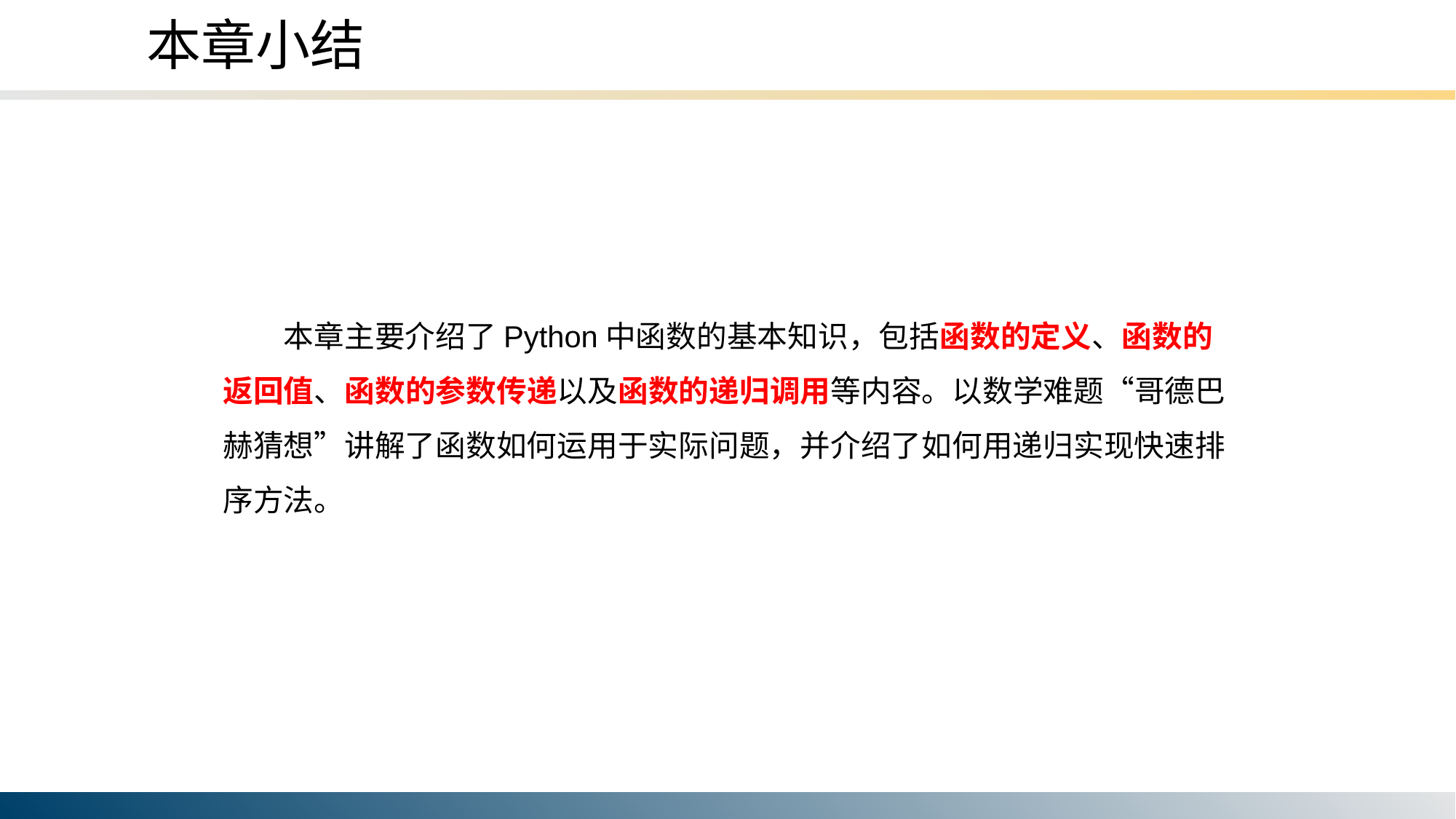

本章小结
本章主要介绍了Python中函数的基本知识，包括函数的定义、函数的返回值、函数的参数传递以及函数的递归调用等内容。以数学难题“哥德巴赫猜想”讲解了函数如何运用于实际问题，并介绍了如何用递归实现快速排序方法。